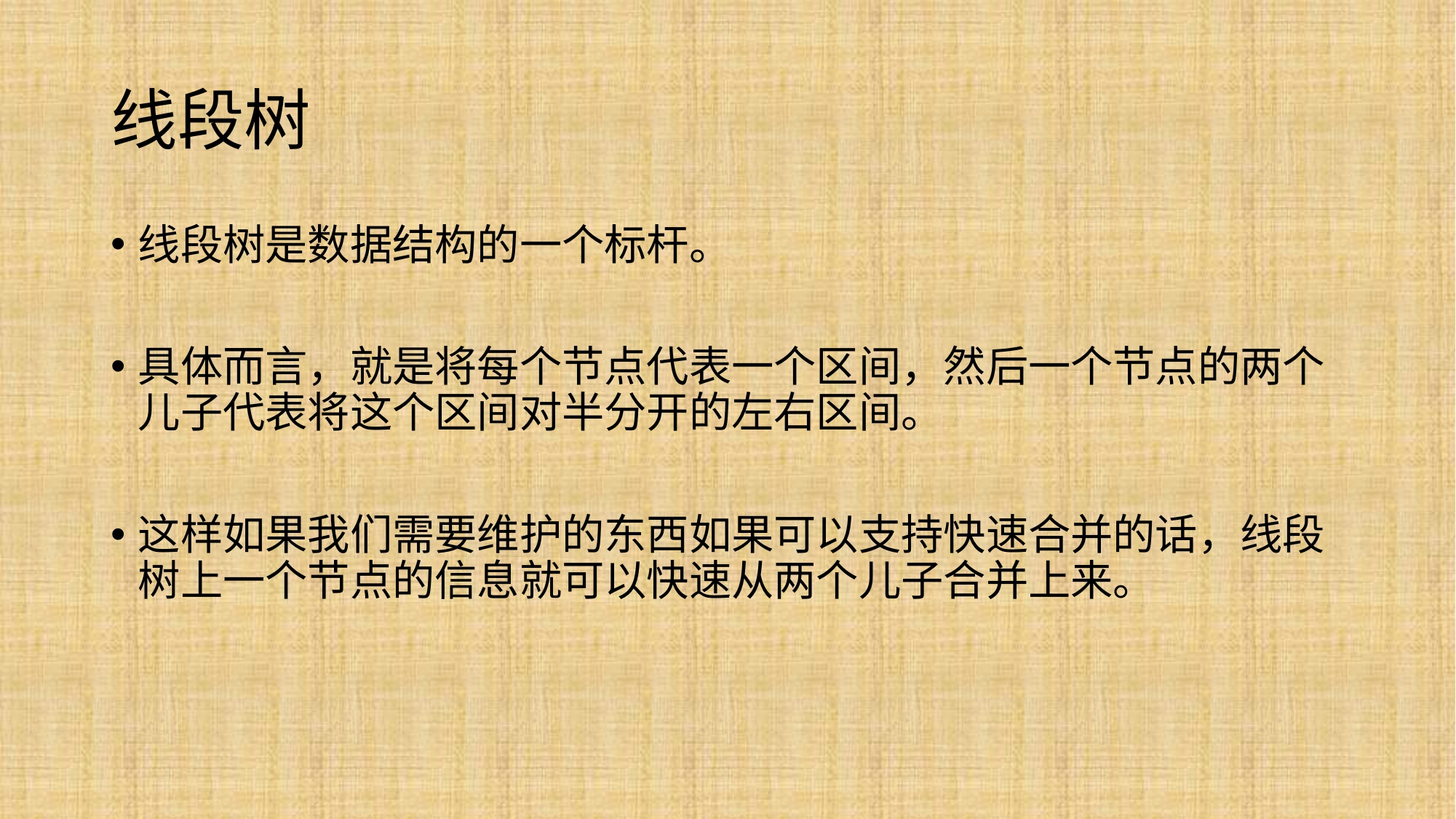

# 线段树
线段树是数据结构的一个标杆。

具体而言，就是将每个节点代表一个区间，然后一个节点的两个儿子代表将这个区间对半分开的左右区间。

这样如果我们需要维护的东西如果可以支持快速合并的话，线段树上一个节点的信息就可以快速从两个儿子合并上来。